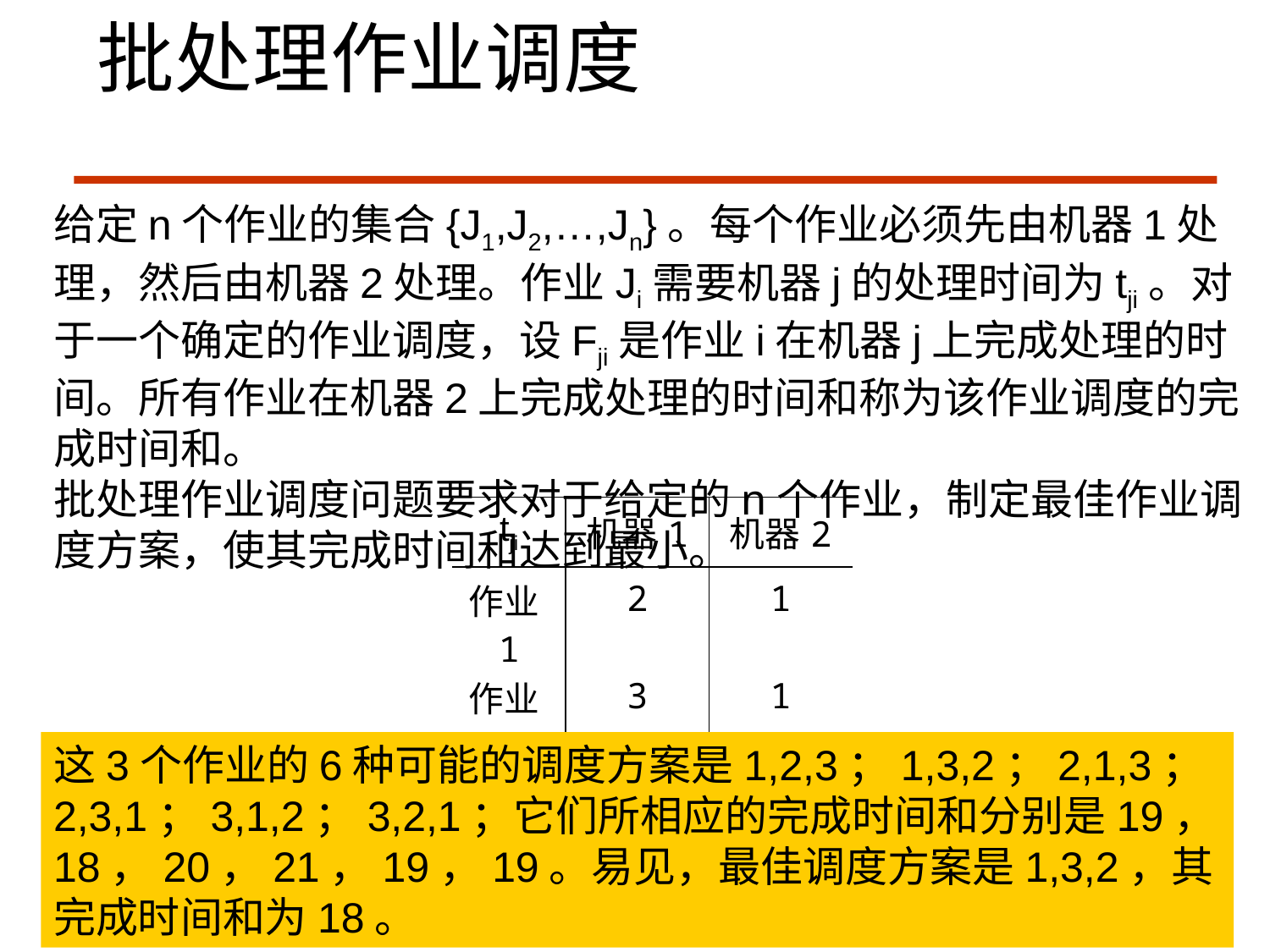

批处理作业调度
给定n个作业的集合{J1,J2,…,Jn}。每个作业必须先由机器1处理，然后由机器2处理。作业Ji需要机器j的处理时间为tji。对于一个确定的作业调度，设Fji是作业i在机器j上完成处理的时间。所有作业在机器2上完成处理的时间和称为该作业调度的完成时间和。
批处理作业调度问题要求对于给定的n个作业，制定最佳作业调度方案，使其完成时间和达到最小。

| tji | 机器1 | 机器2 |
| --- | --- | --- |
| 作业1 | 2 | 1 |
| 作业2 | 3 | 1 |
| 作业3 | 2 | 3 |
这3个作业的6种可能的调度方案是1,2,3；1,3,2；2,1,3；2,3,1；3,1,2；3,2,1；它们所相应的完成时间和分别是19，18，20，21，19，19。易见，最佳调度方案是1,3,2，其完成时间和为18。
23